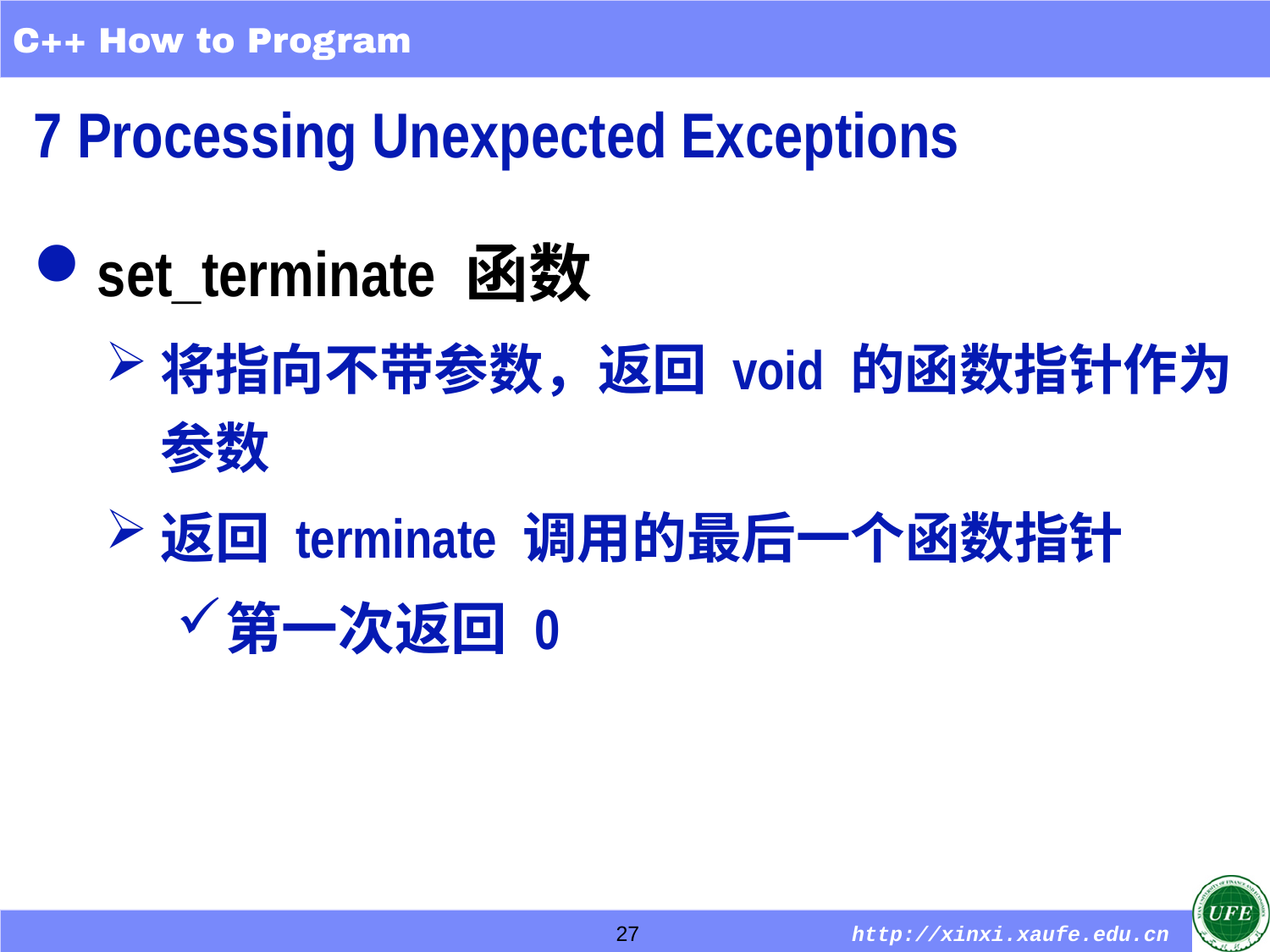

7 Processing Unexpected Exceptions
set_terminate 函数
将指向不带参数，返回 void 的函数指针作为参数
返回 terminate 调用的最后一个函数指针
第一次返回 0
27